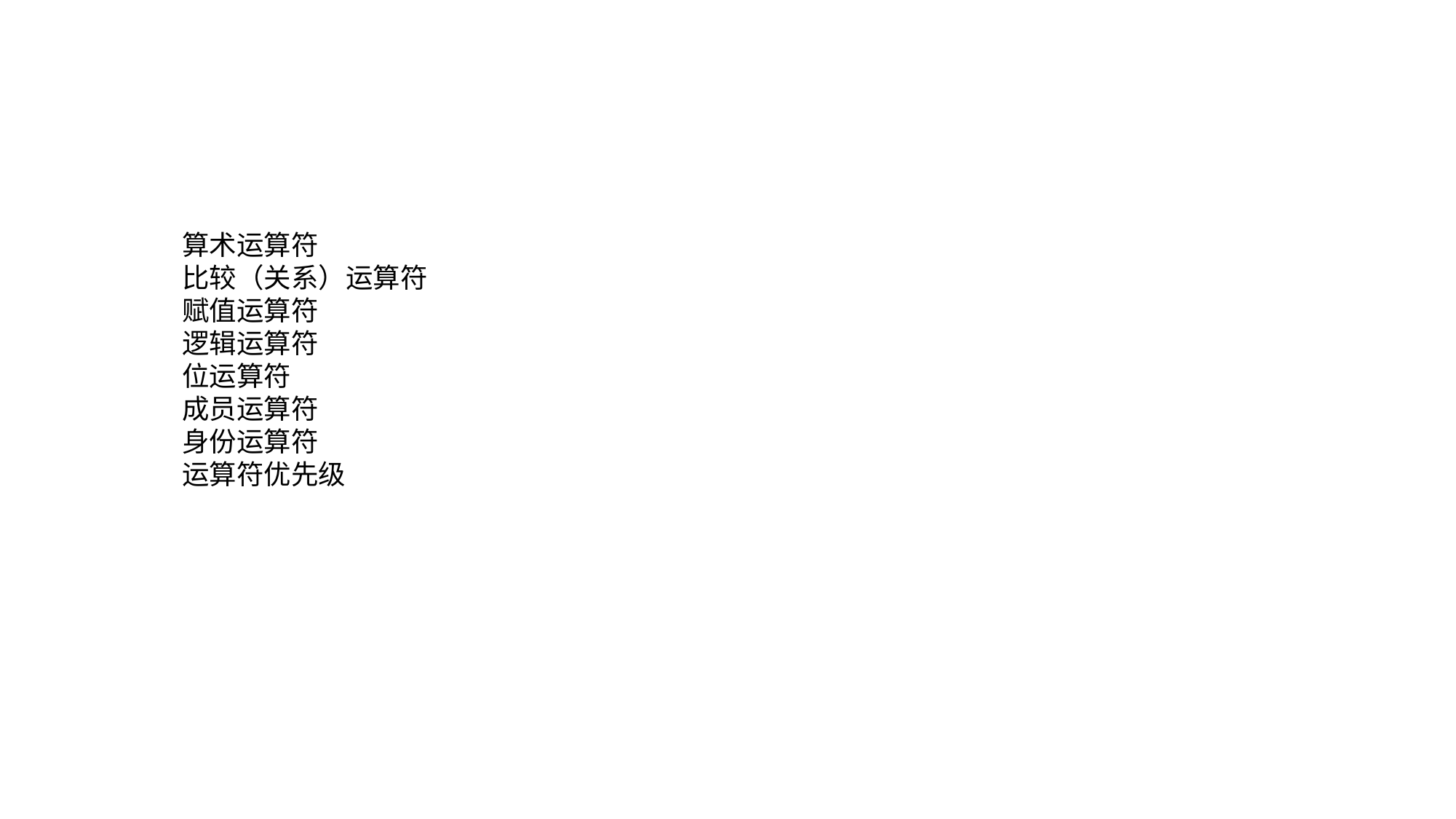

算术运算符
比较（关系）运算符
赋值运算符
逻辑运算符
位运算符
成员运算符
身份运算符
运算符优先级